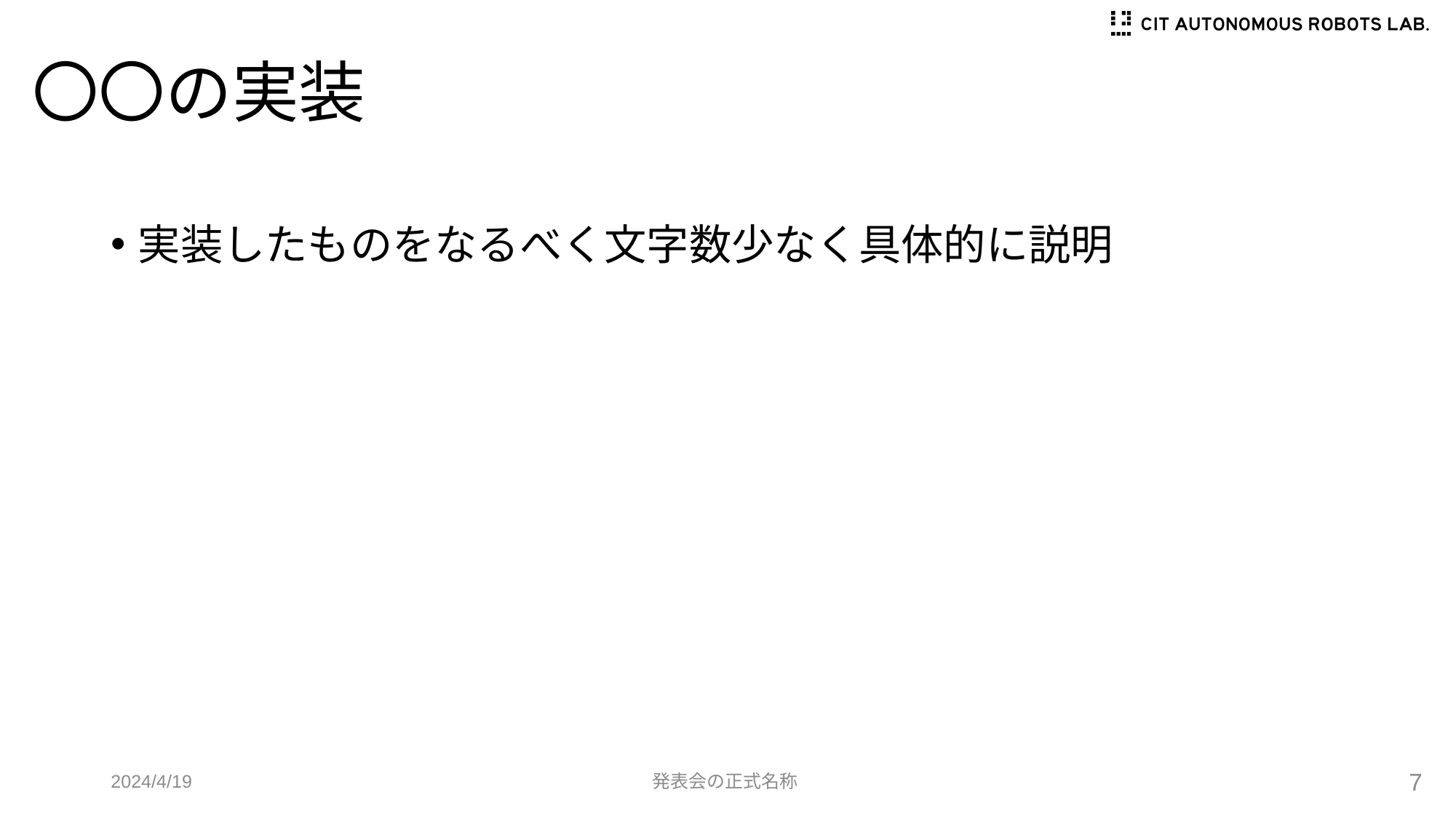

# 〇〇の実装
実装したものをなるべく文字数少なく具体的に説明
7
2024/4/19
発表会の正式名称